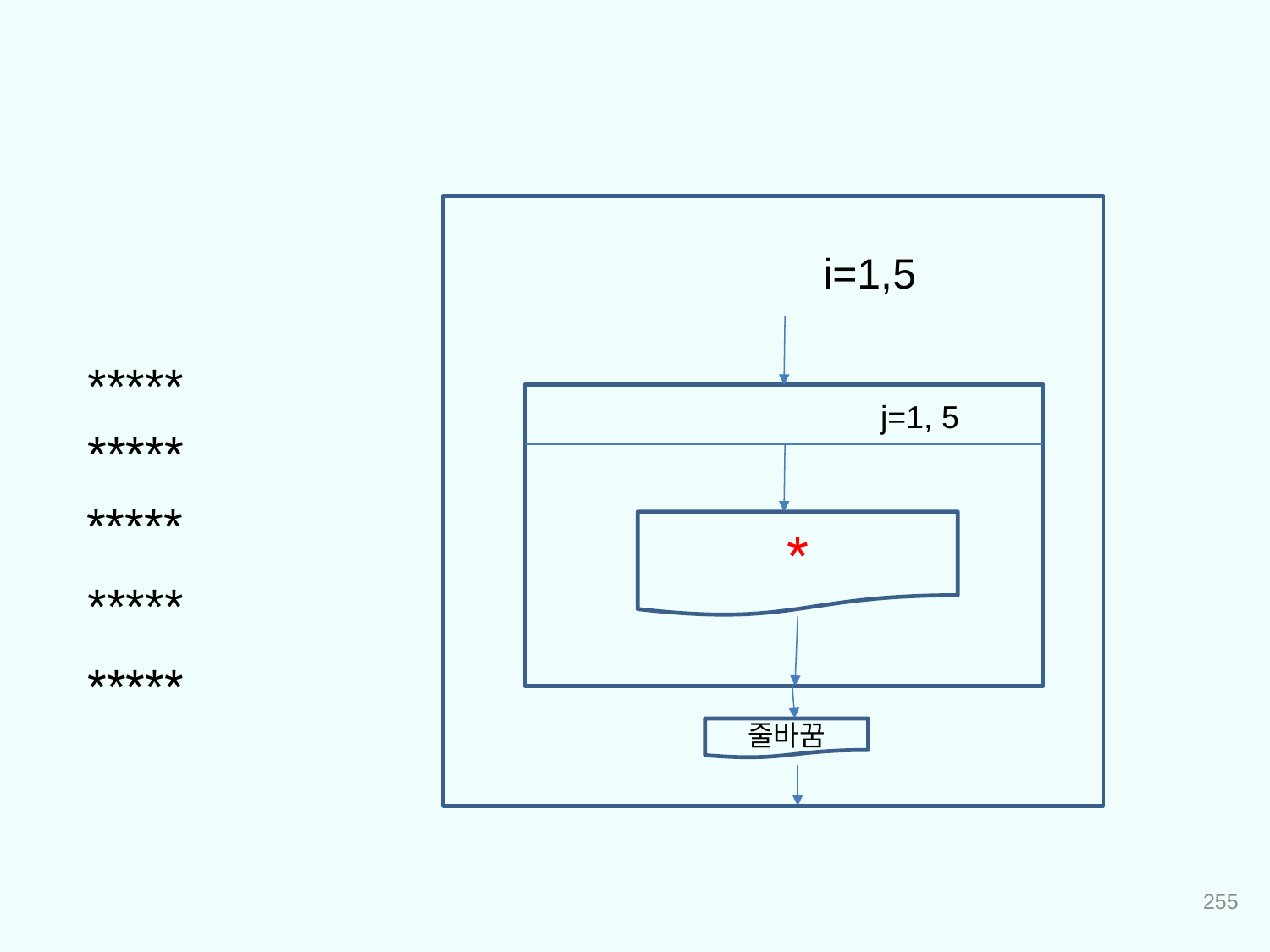

i=1,5
*****

j=1, 5
*****
*****
*
*****
*****
줄바꿈
255